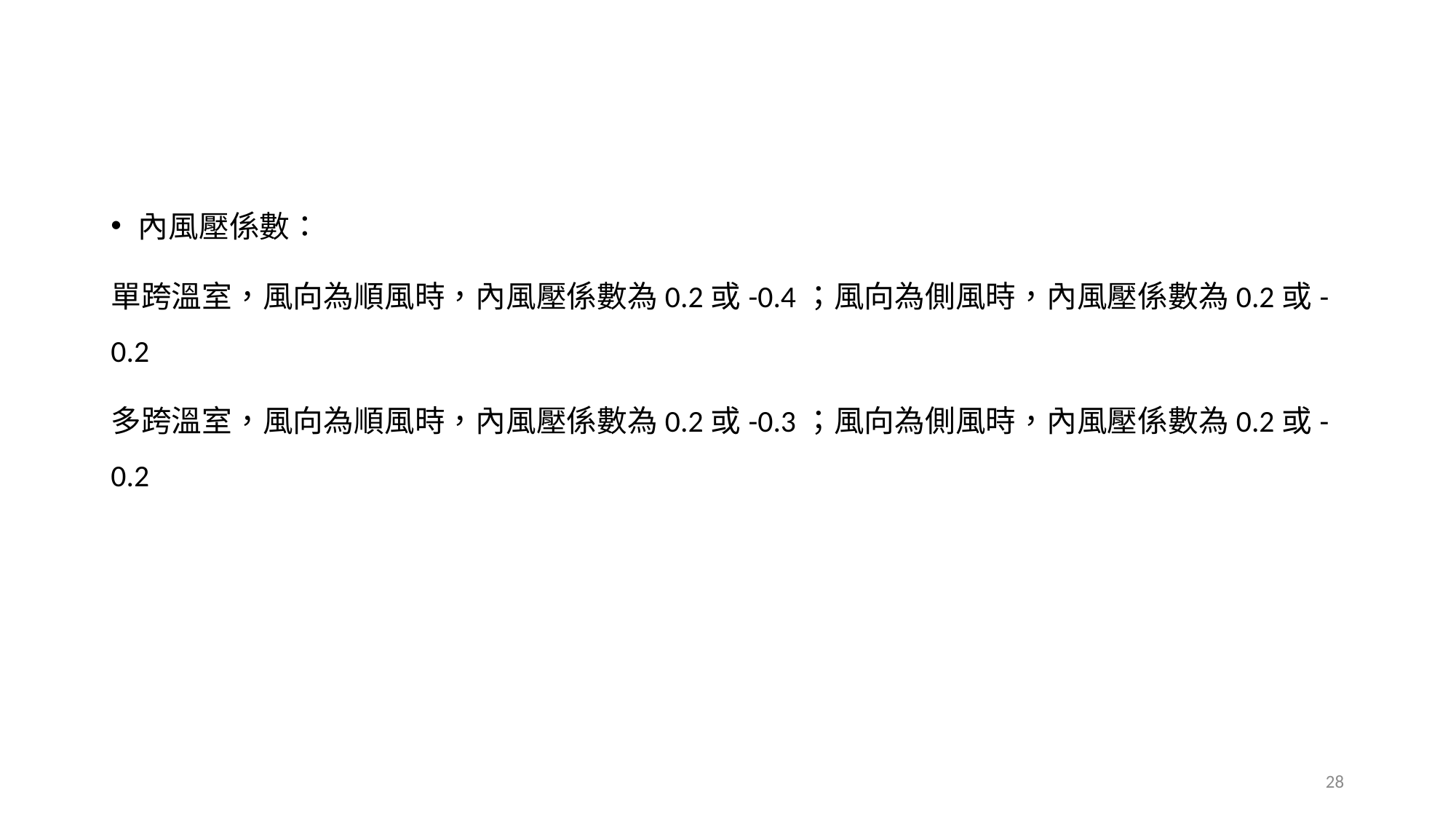

#
內風壓係數：
單跨溫室，風向為順風時，內風壓係數為0.2或-0.4；風向為側風時，內風壓係數為0.2或-0.2
多跨溫室，風向為順風時，內風壓係數為0.2或-0.3；風向為側風時，內風壓係數為0.2或-0.2
28